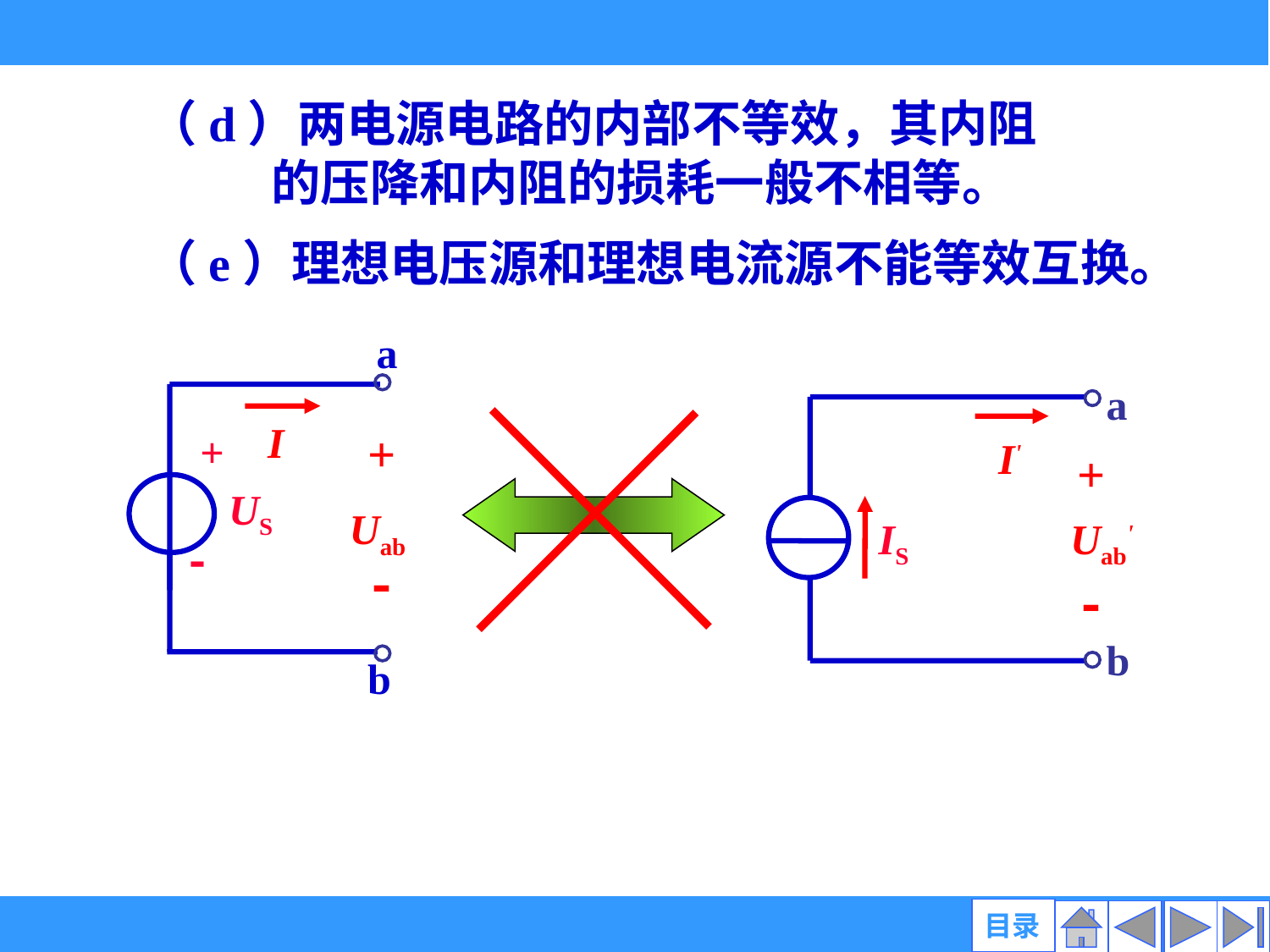

（d）两电源电路的内部不等效，其内阻
          的压降和内阻的损耗一般不相等。
（e）理想电压源和理想电流源不能等效互换。
a

I
+
-
+

US
Uab
-

b

a

I'
+
-

IS
Uab'

b